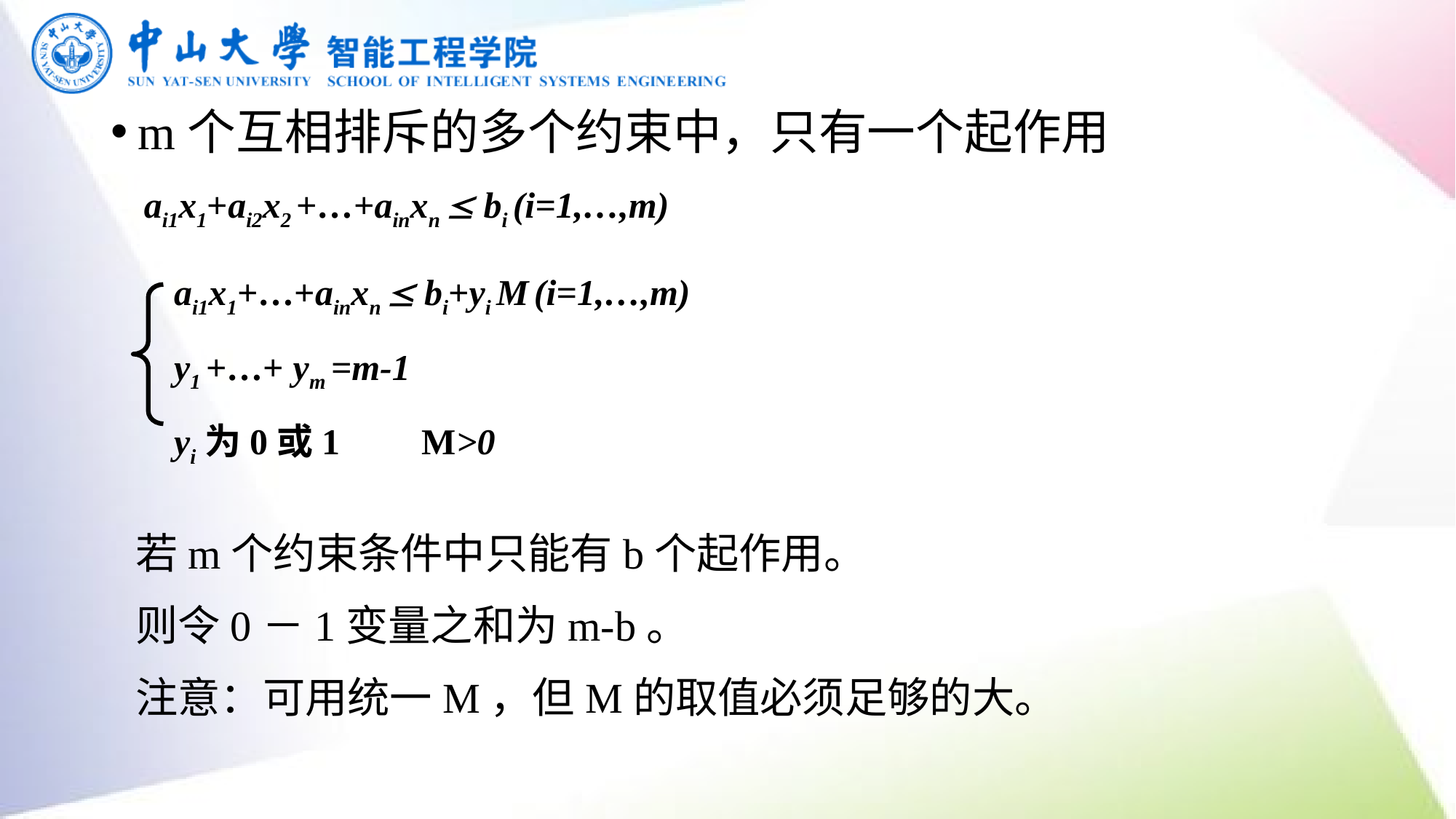

m个互相排斥的多个约束中，只有一个起作用
ai1x1+ai2x2 +…+ainxn ≤ bi (i=1,…,m)
ai1x1+…+ainxn ≤ bi+yi M (i=1,…,m)
y1 +…+ ym =m-1
yi为0或1         M>0

      若m个约束条件中只能有b个起作用。
      则令0－1变量之和为m-b。
      注意：可用统一M，但M的取值必须足够的大。